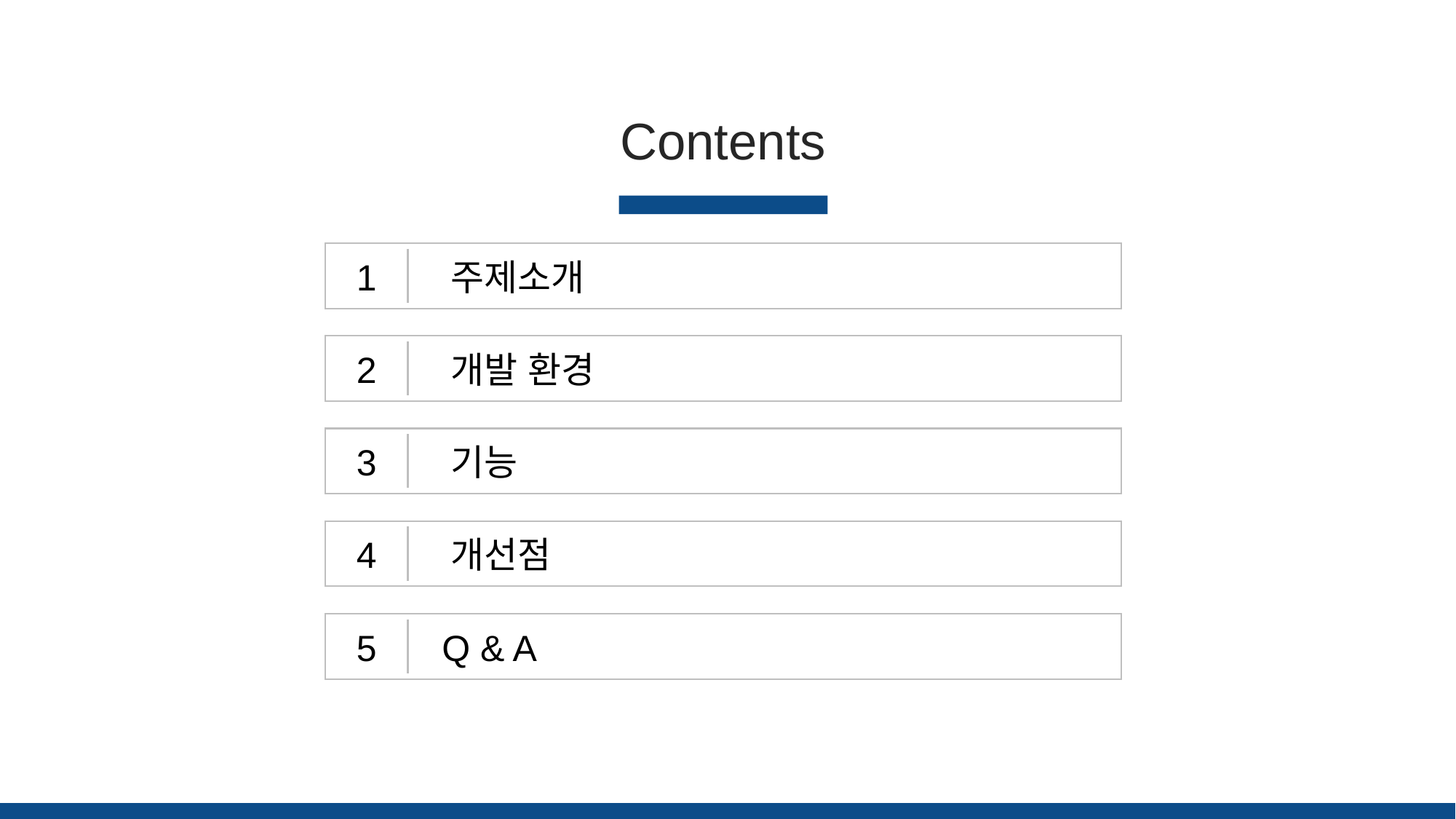

Contents

1
 주제소개

2
 개발 환경

3
 기능

4
 개선점

5
 Q & A